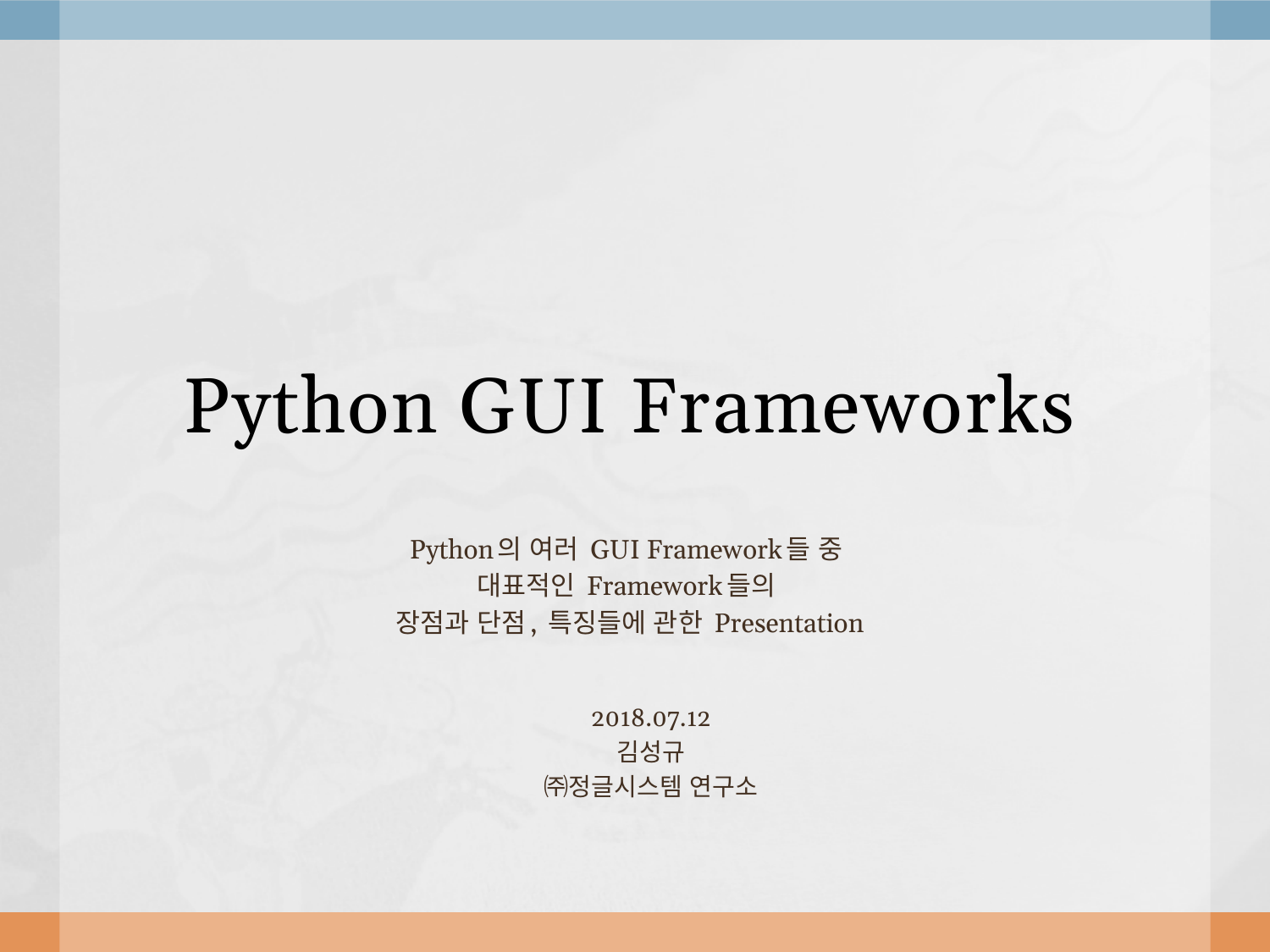

# Python GUI Frameworks
Python의 여러 GUI Framework들 중
대표적인 Framework들의
장점과 단점, 특징들에 관한 Presentation
2018.07.12
김성규
㈜정글시스템 연구소